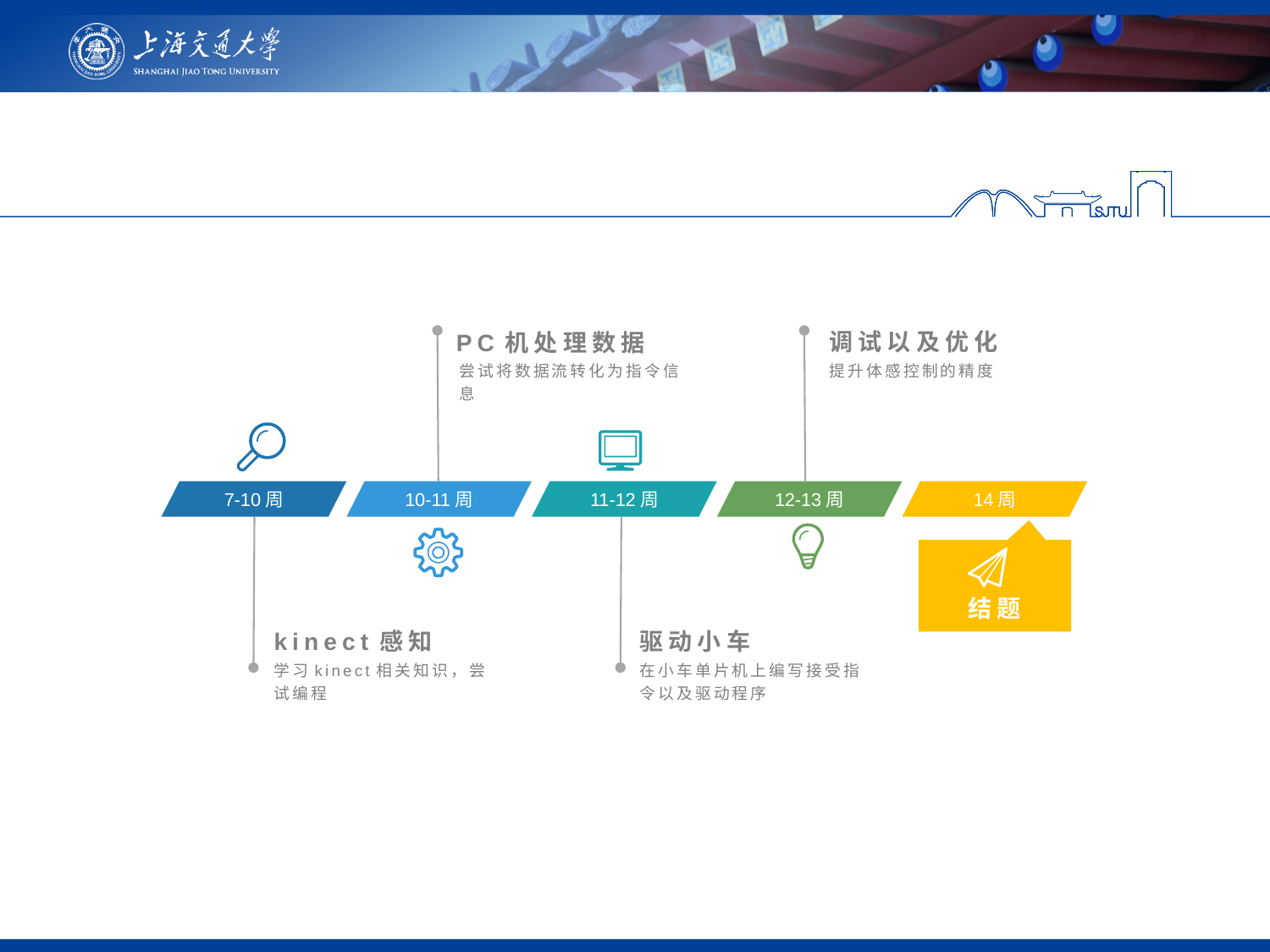

PC机处理数据
调试以及优化
尝试将数据流转化为指令信息
提升体感控制的精度

7-10周
10-11周
11-12周
12-13周
14周

结题
kinect感知
驱动小车
学习kinect相关知识，尝试编程
在小车单片机上编写接受指令以及驱动程序